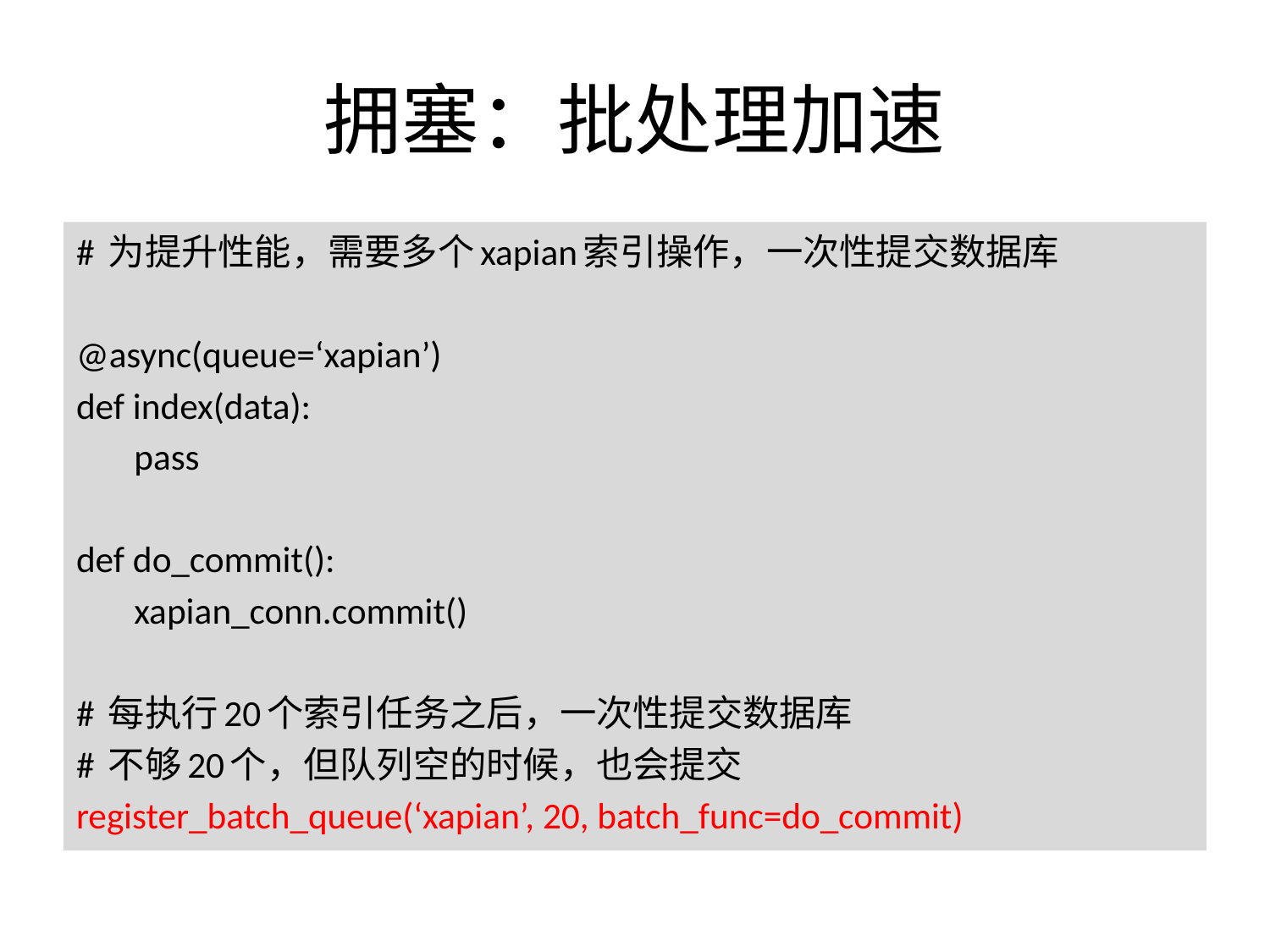

# 拥塞：批处理加速
# 为提升性能，需要多个xapian索引操作，一次性提交数据库

@async(queue=‘xapian’)
def index(data):
       pass

def do_commit():
       xapian_conn.commit()

# 每执行20个索引任务之后，一次性提交数据库
# 不够20个，但队列空的时候，也会提交
register_batch_queue(‘xapian’, 20, batch_func=do_commit)